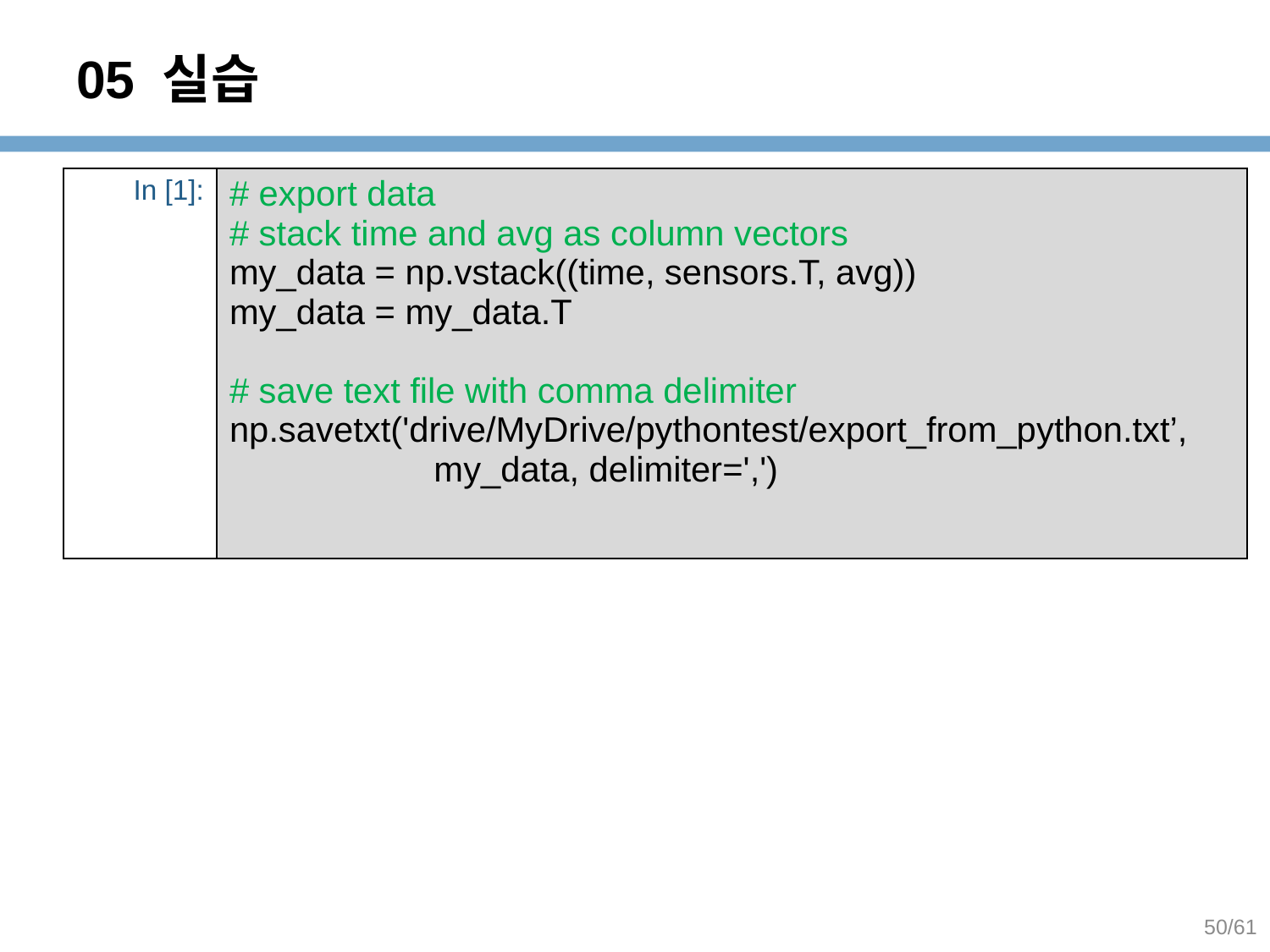

# 05 실습
| In [1]: | # export data # stack time and avg as column vectors my\_data = np.vstack((time, sensors.T, avg)) my\_data = my\_data.T # save text file with comma delimiter np.savetxt('drive/MyDrive/pythontest/export\_from\_python.txt’, my\_data, delimiter=',') |
| --- | --- |
50/61